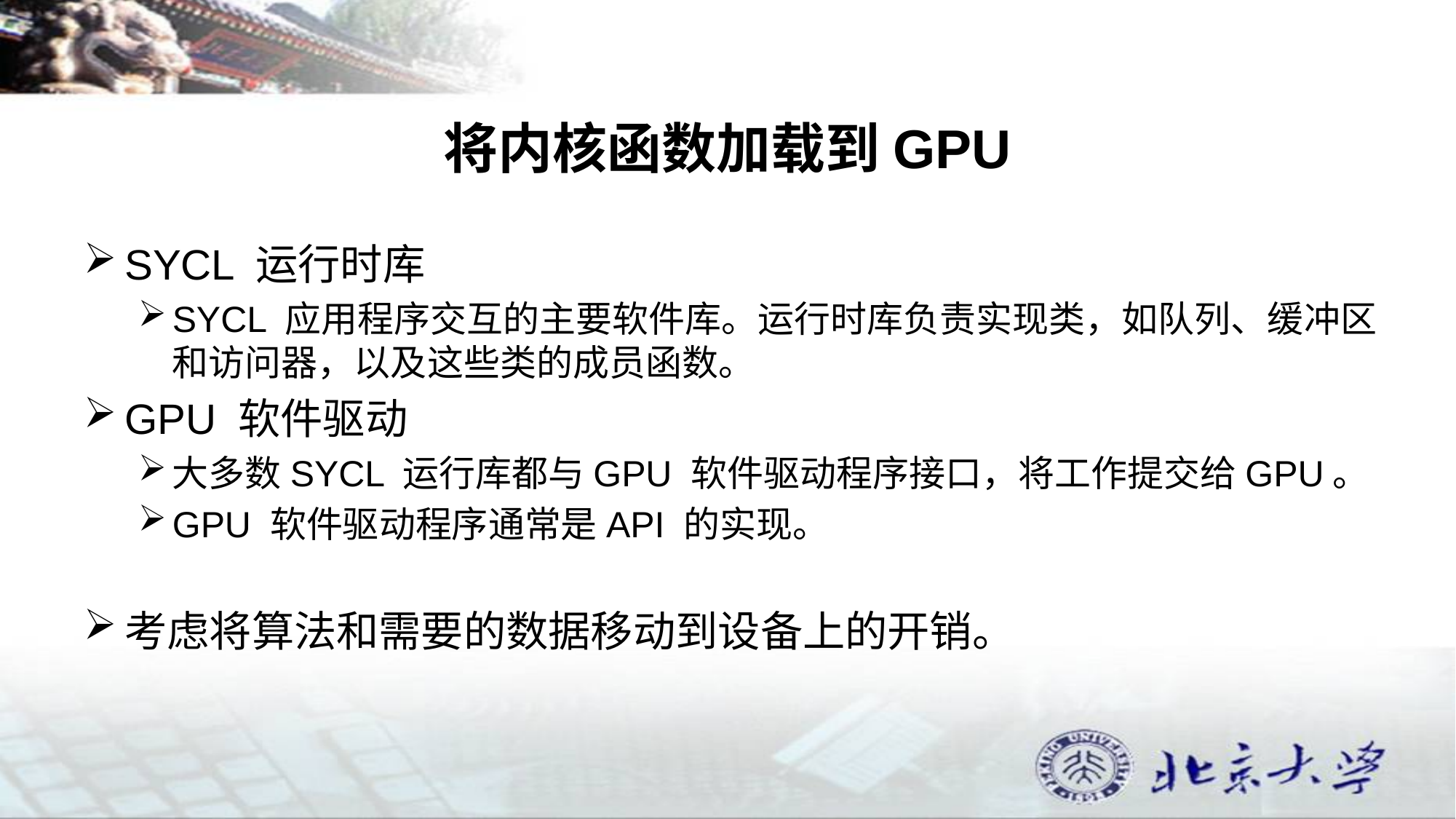

# 将内核函数加载到GPU
SYCL 运行时库
SYCL 应用程序交互的主要软件库。运行时库负责实现类，如队列、缓冲区和访问器，以及这些类的成员函数。
GPU 软件驱动
大多数SYCL 运行库都与GPU 软件驱动程序接口，将工作提交给GPU。
GPU 软件驱动程序通常是API 的实现。

考虑将算法和需要的数据移动到设备上的开销。